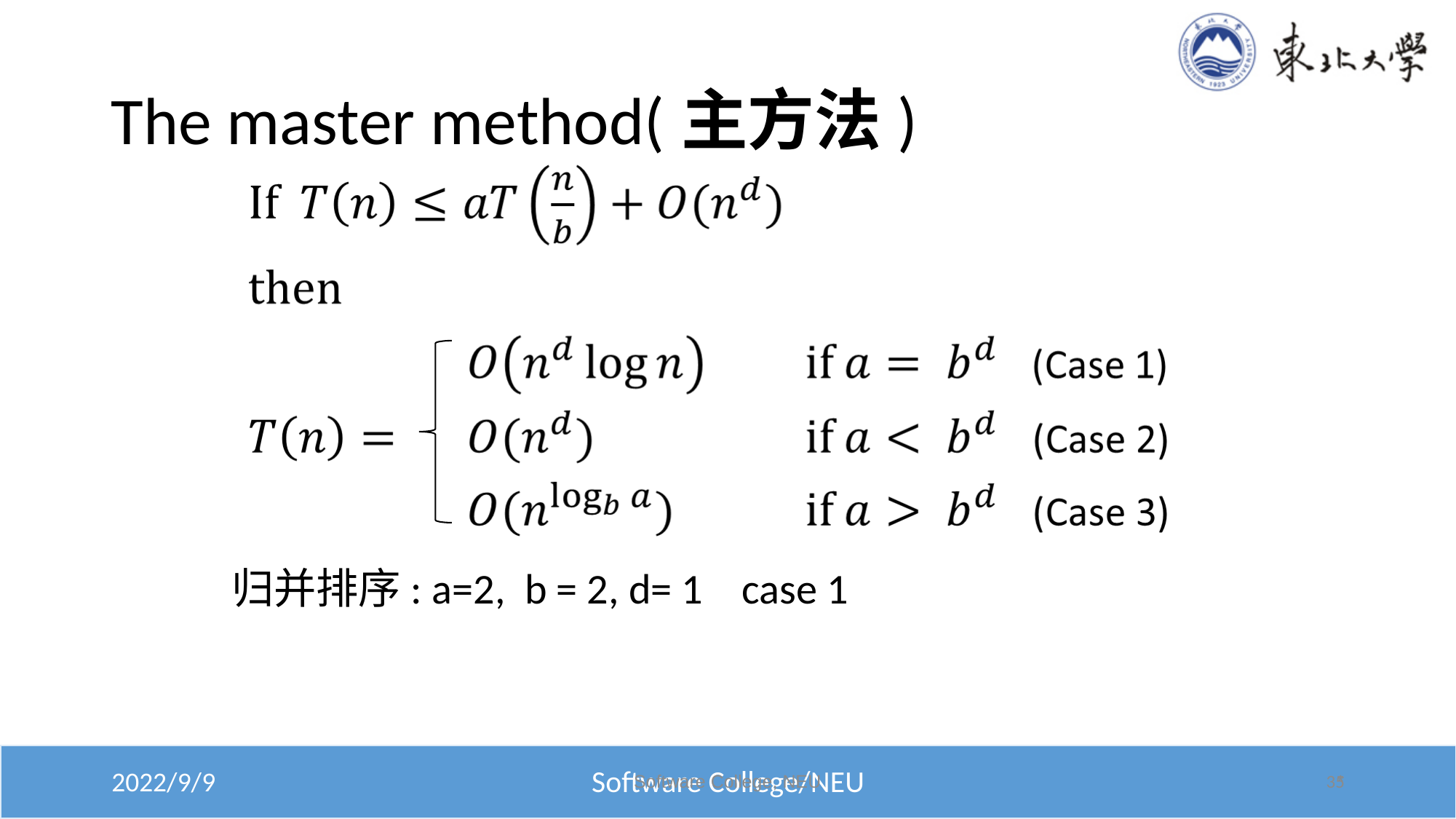

# The master method(主方法)

归并排序: a=2,  b = 2, d= 1    case 1
Software College, NEU
*